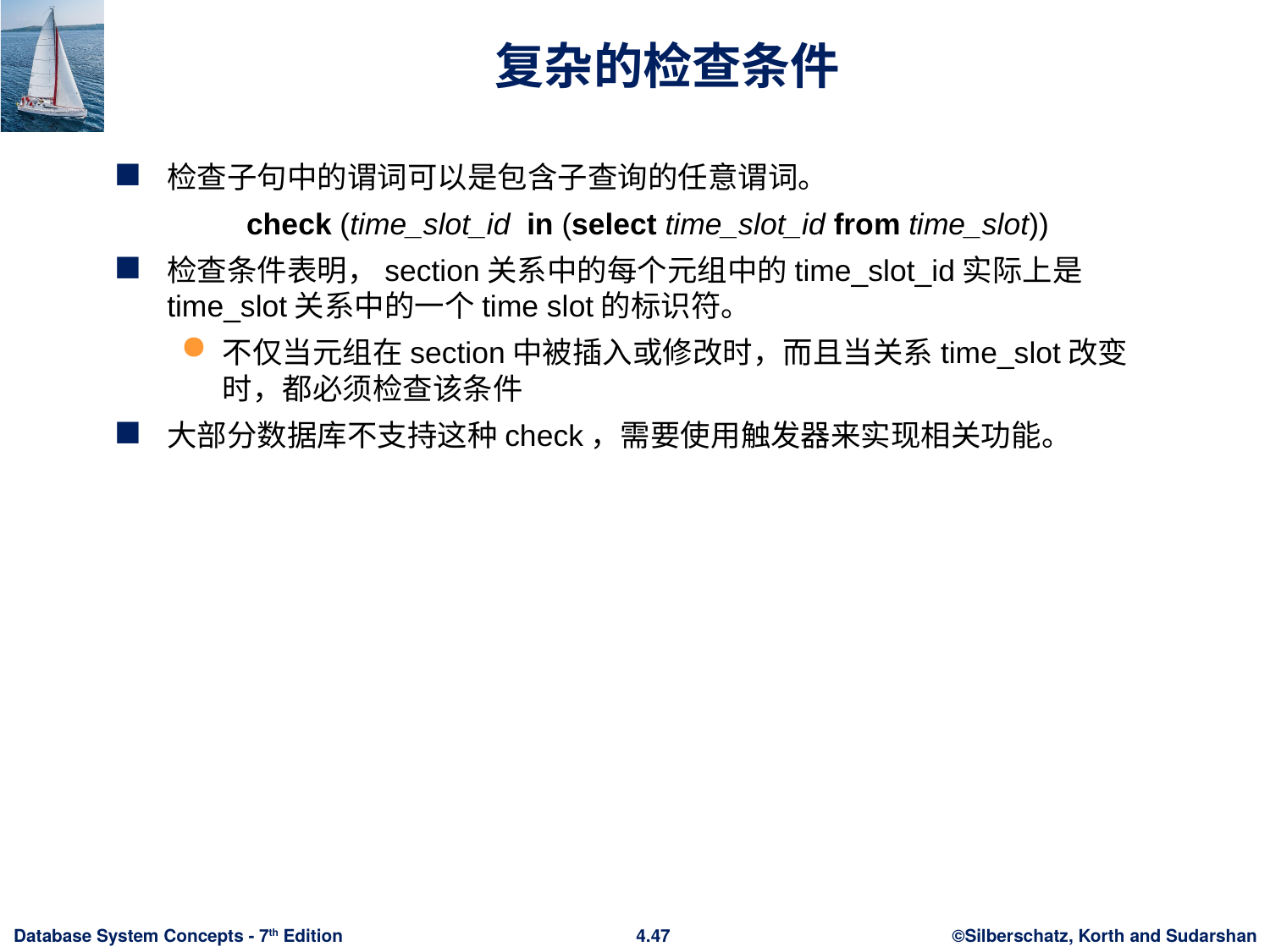

# 复杂的检查条件
检查子句中的谓词可以是包含子查询的任意谓词。
	check (time_slot_id  in (select time_slot_id from time_slot))
检查条件表明，section关系中的每个元组中的time_slot_id实际上是time_slot关系中的一个time slot的标识符。
不仅当元组在section中被插入或修改时，而且当关系time_slot改变时，都必须检查该条件
大部分数据库不支持这种check，需要使用触发器来实现相关功能。